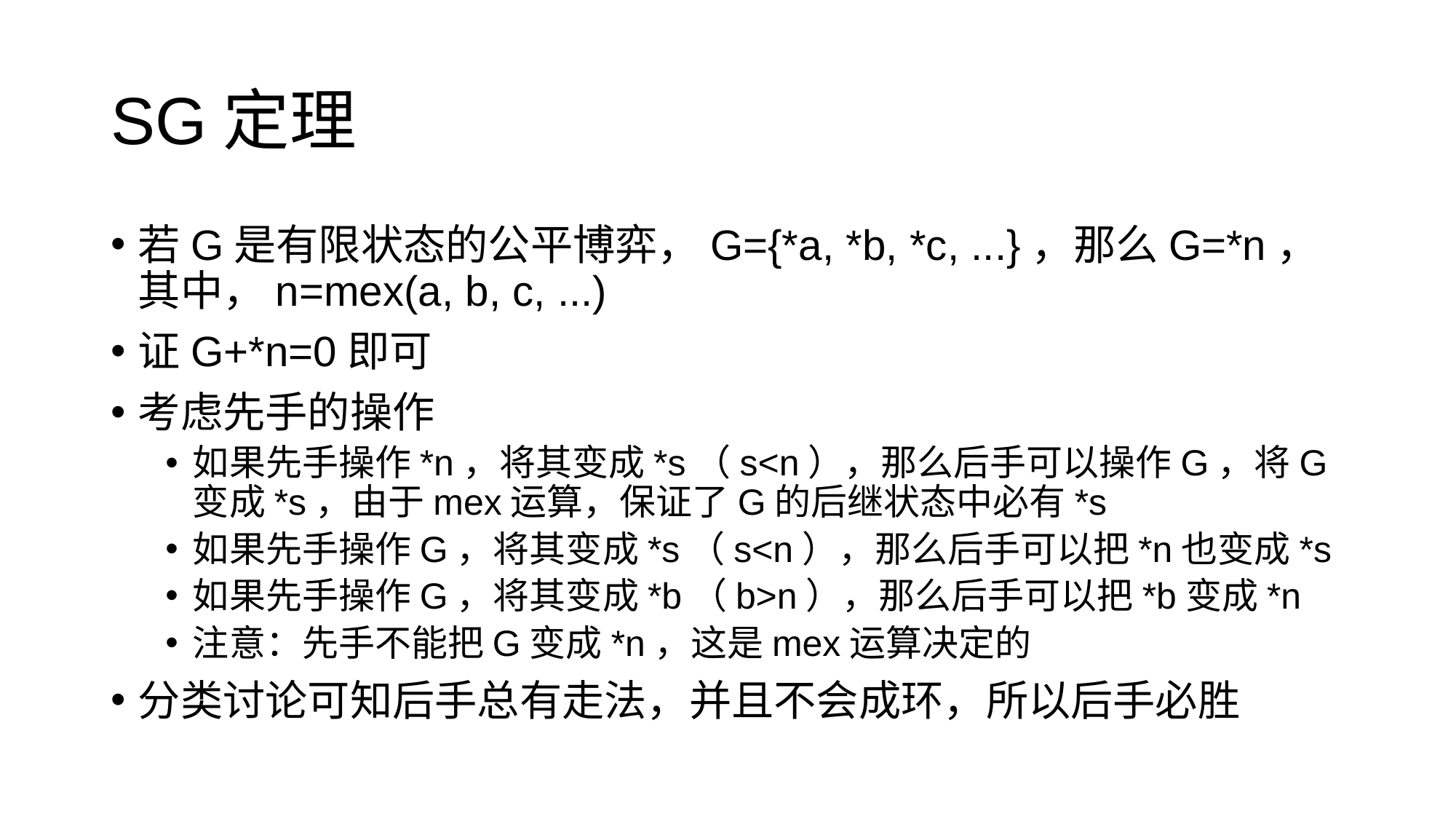

# SG定理
若G是有限状态的公平博弈，G={*a, *b, *c, ...}，那么G=*n，其中，n=mex(a, b, c, ...)
证G+*n=0即可
考虑先手的操作
如果先手操作*n，将其变成*s（s<n），那么后手可以操作G，将G变成*s，由于mex运算，保证了G的后继状态中必有*s
如果先手操作G，将其变成*s（s<n），那么后手可以把*n也变成*s
如果先手操作G，将其变成*b（b>n），那么后手可以把*b变成*n
注意：先手不能把G变成*n，这是mex运算决定的
分类讨论可知后手总有走法，并且不会成环，所以后手必胜